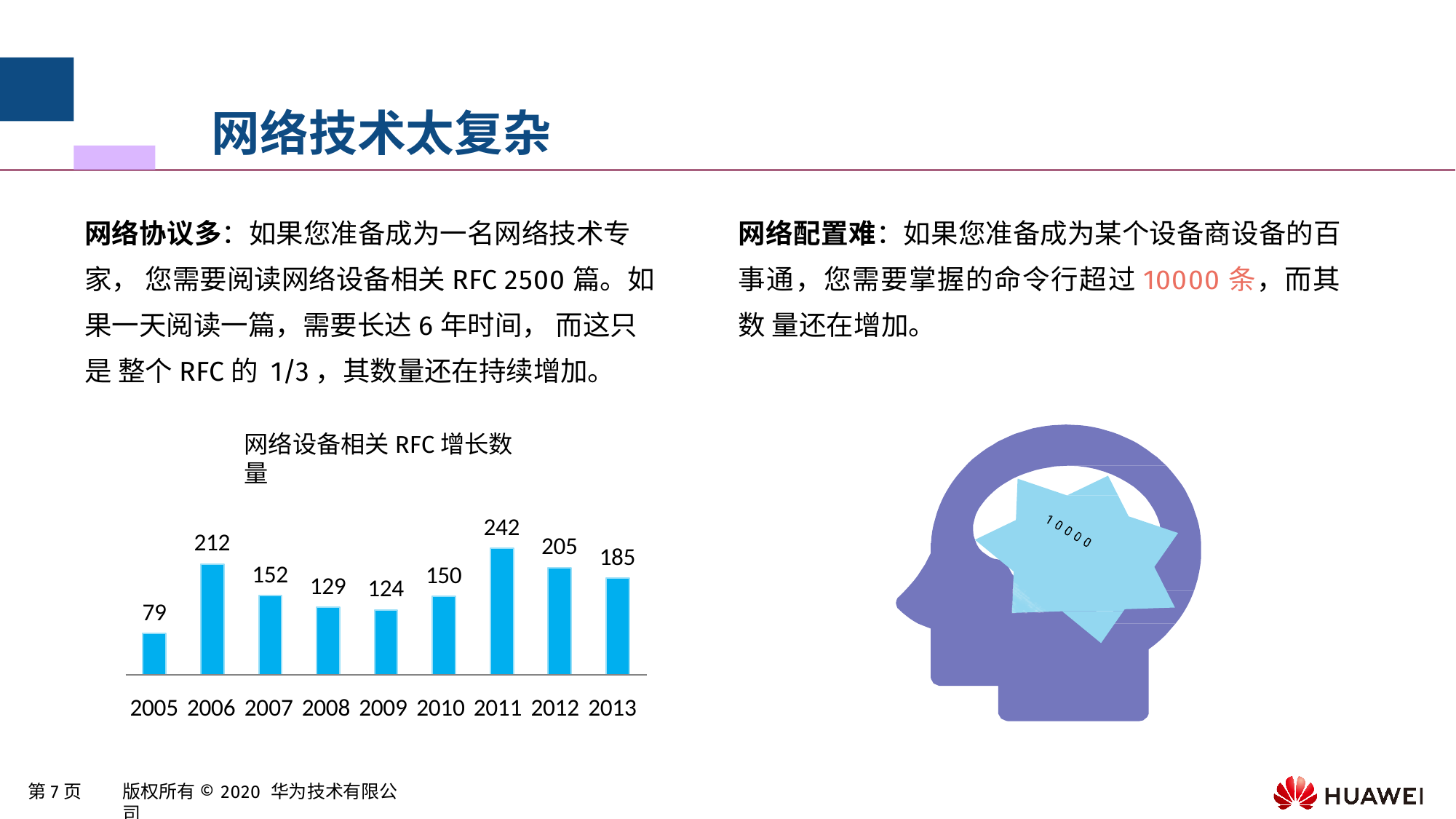

# 网络技术太复杂

网络协议多：如果您准备成为一名网络技术专 家， 您需要阅读网络设备相关RFC 2500篇。如 果一天阅读一篇，需要长达6年时间， 而这只是 整个RFC的 1/3，其数量还在持续增加。
网络配置难：如果您准备成为某个设备商设备的百 事通，您需要掌握的命令行超过10000条，而其数 量还在增加。

网络设备相关RFC增长数量

242

212
205
185

152
150

129
124

79

2005 2006 2007 2008 2009 2010 2011 2012 2013

第7页
版权所有© 2020 华为技术有限公司